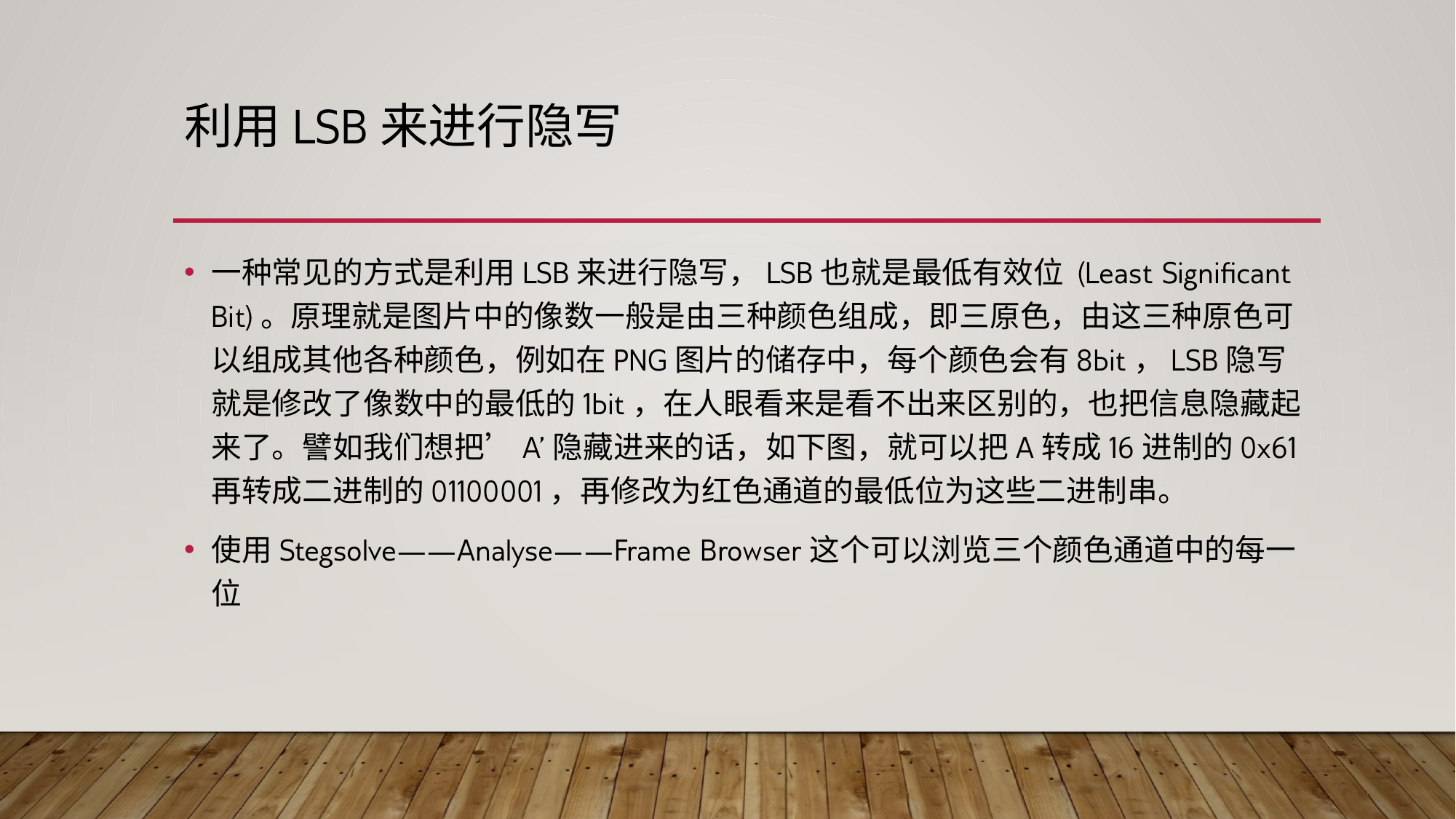

# 利用LSB来进行隐写
一种常见的方式是利用LSB来进行隐写，LSB也就是最低有效位 (Least Significant Bit)。原理就是图片中的像数一般是由三种颜色组成，即三原色，由这三种原色可以组成其他各种颜色，例如在PNG图片的储存中，每个颜色会有8bit，LSB隐写就是修改了像数中的最低的1bit，在人眼看来是看不出来区别的，也把信息隐藏起来了。譬如我们想把’A’隐藏进来的话，如下图，就可以把A转成16进制的0x61再转成二进制的01100001，再修改为红色通道的最低位为这些二进制串。
使用Stegsolve——Analyse——Frame Browser这个可以浏览三个颜色通道中的每一位